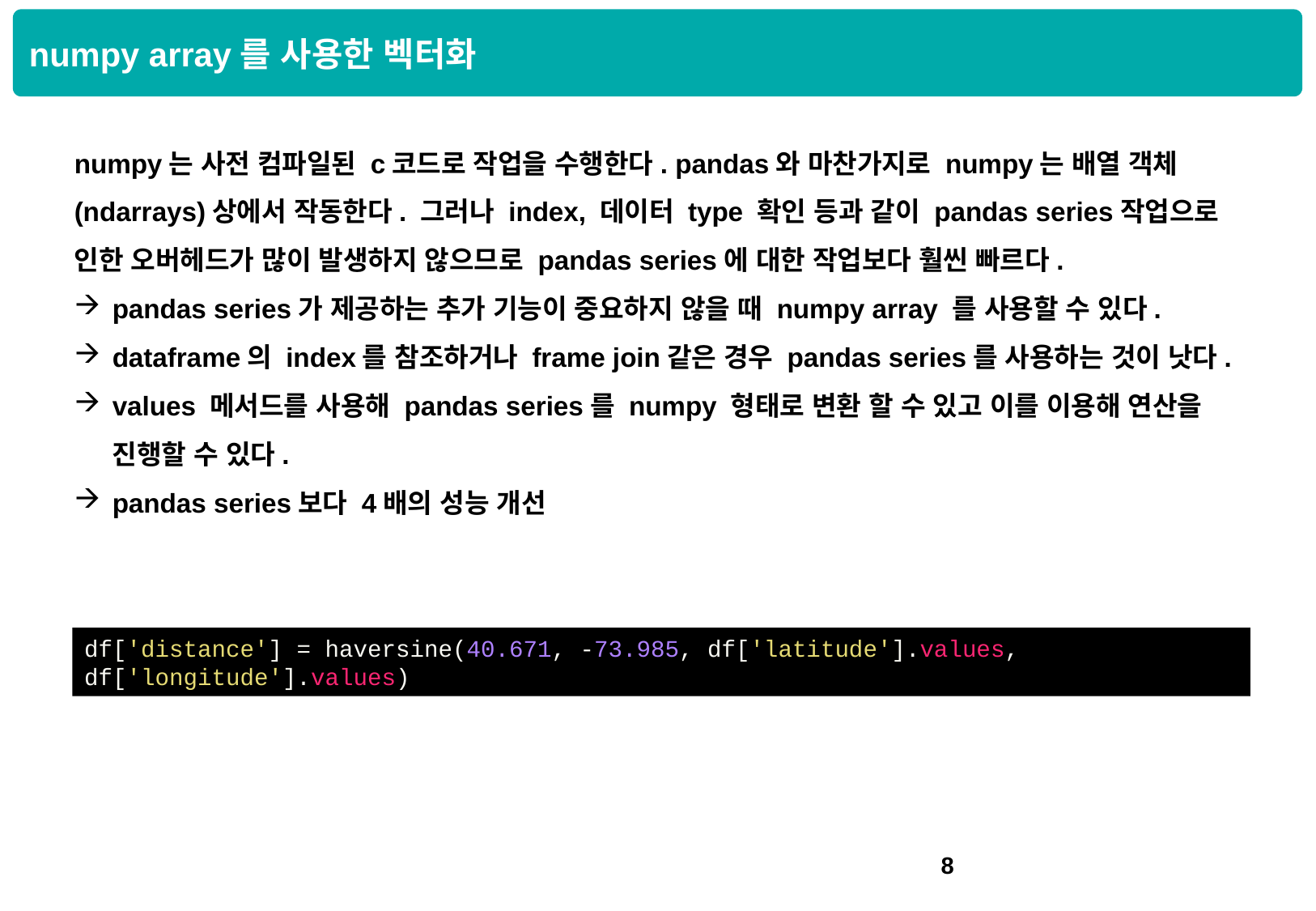

numpy array를 사용한 벡터화
numpy는 사전 컴파일된 c코드로 작업을 수행한다. pandas와 마찬가지로 numpy는 배열 객체 (ndarrays)상에서 작동한다. 그러나 index, 데이터 type 확인 등과 같이 pandas series작업으로 인한 오버헤드가 많이 발생하지 않으므로 pandas series에 대한 작업보다 훨씬 빠르다.
pandas series가 제공하는 추가 기능이 중요하지 않을 때 numpy array 를 사용할 수 있다.
dataframe의 index를 참조하거나 frame join같은 경우 pandas series를 사용하는 것이 낫다.
values 메서드를 사용해 pandas series를 numpy 형태로 변환 할 수 있고 이를 이용해 연산을 진행할 수 있다.
pandas series보다 4배의 성능 개선

df['distance'] = haversine(40.671, -73.985, df['latitude'].values, 	df['longitude'].values)
8